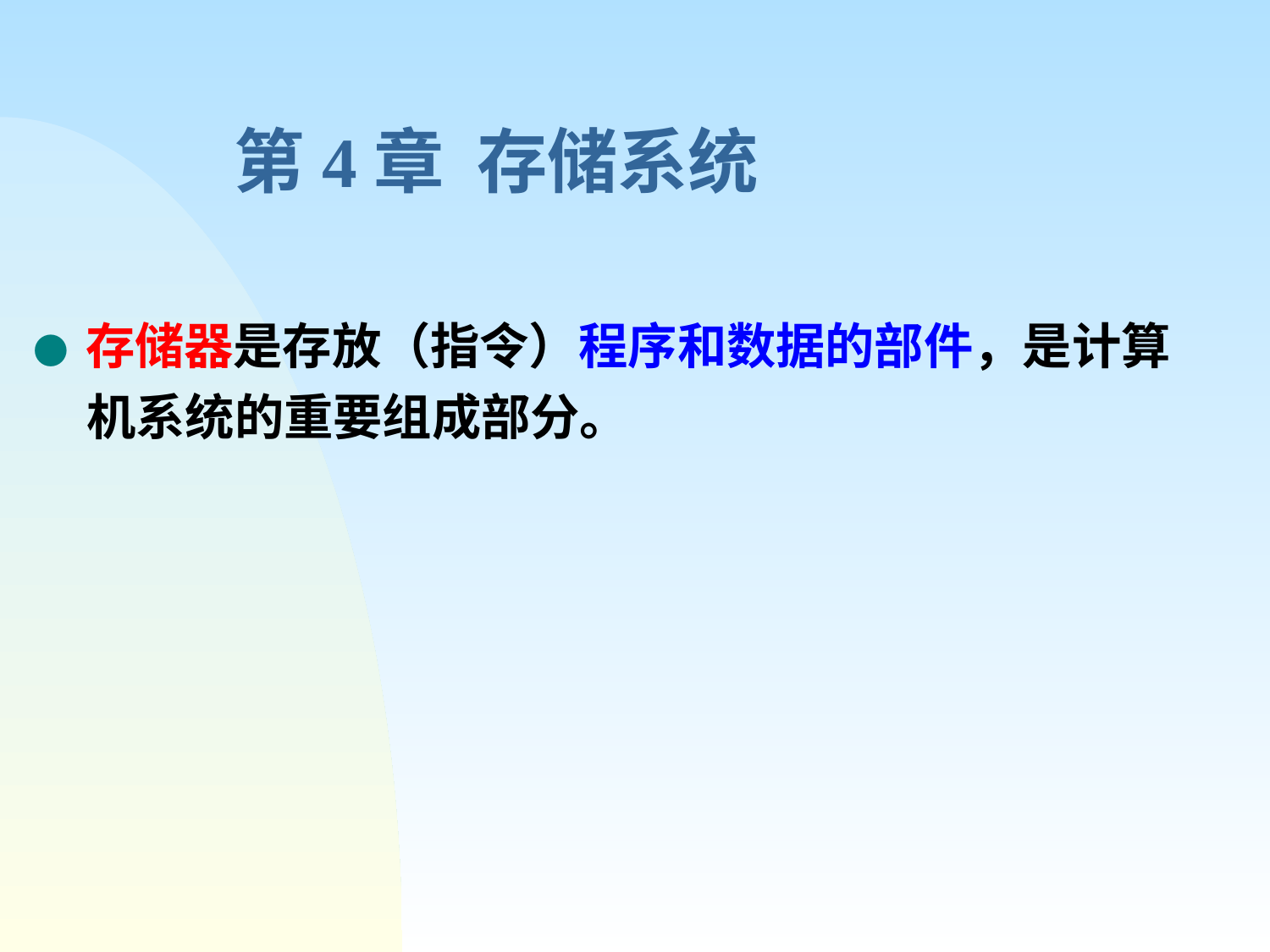

# 第4章  存储系统
● 存储器是存放（指令）程序和数据的部件，是计算机系统的重要组成部分。
62